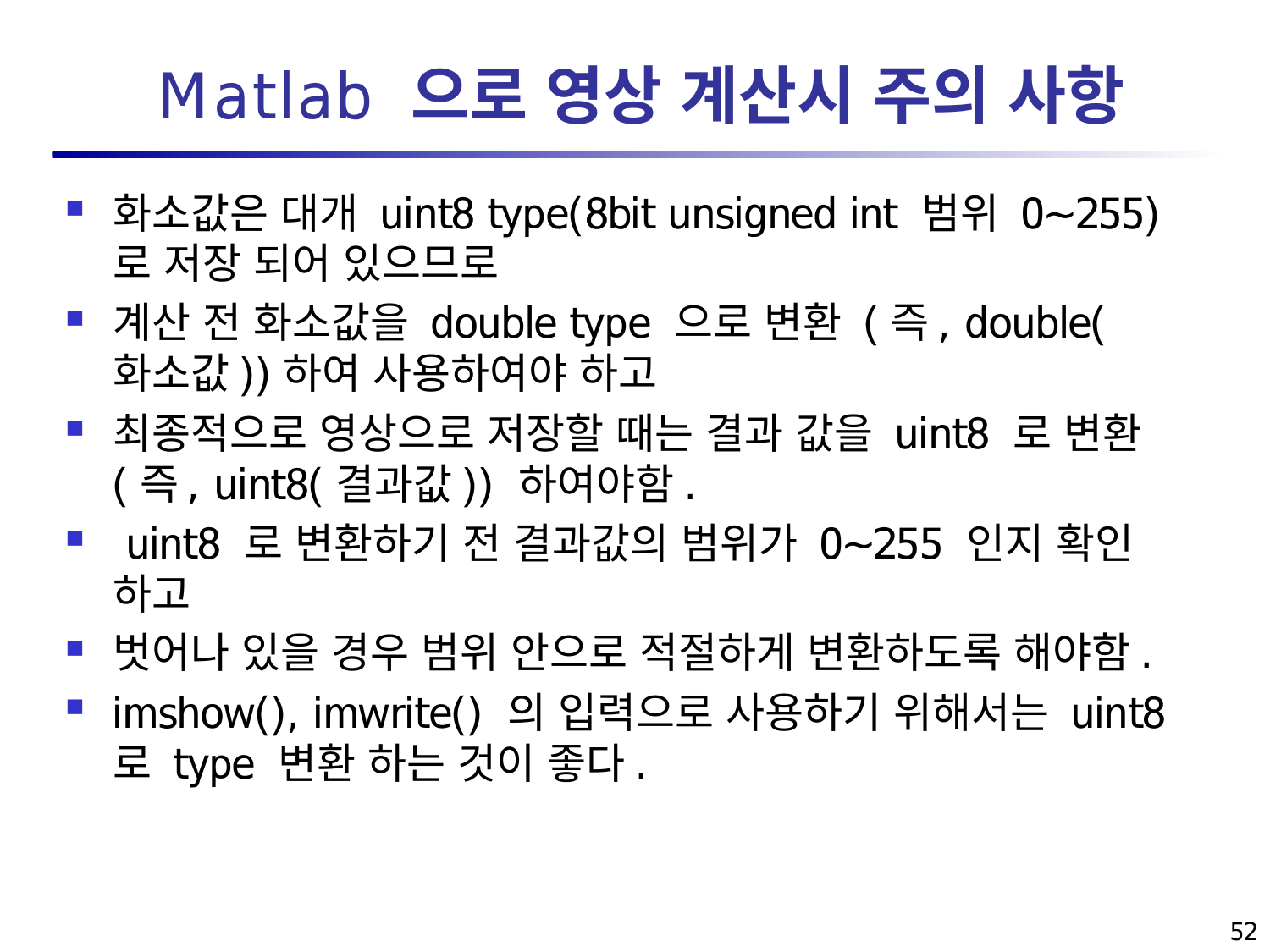

# Matlab 으로 영상 계산시 주의 사항
화소값은 대개 uint8 type(8bit unsigned int 범위 0~255) 로 저장 되어 있으므로
계산 전 화소값을 double type 으로 변환 (즉, double(화소값))하여 사용하여야 하고
최종적으로 영상으로 저장할 때는 결과 값을 uint8 로 변환(즉, uint8(결과값)) 하여야함.
 uint8 로 변환하기 전 결과값의 범위가 0~255 인지 확인 하고
벗어나 있을 경우 범위 안으로 적절하게 변환하도록 해야함.
imshow(), imwrite() 의 입력으로 사용하기 위해서는 uint8 로 type 변환 하는 것이 좋다.
52